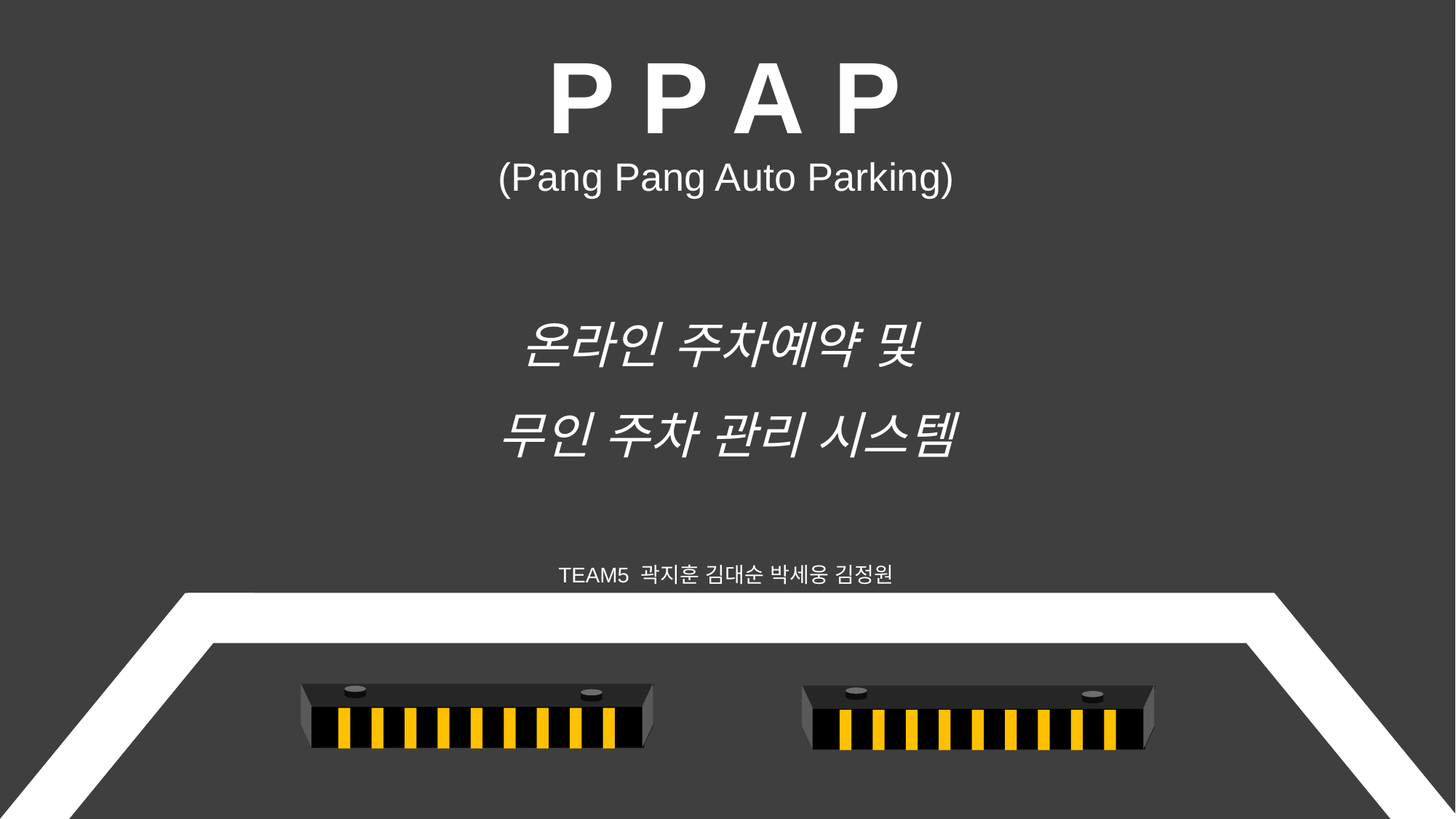

P P A P
(Pang Pang Auto Parking)

온라인 주차예약 및
무인 주차 관리 시스템

TEAM5 곽지훈 김대순 박세웅 김정원